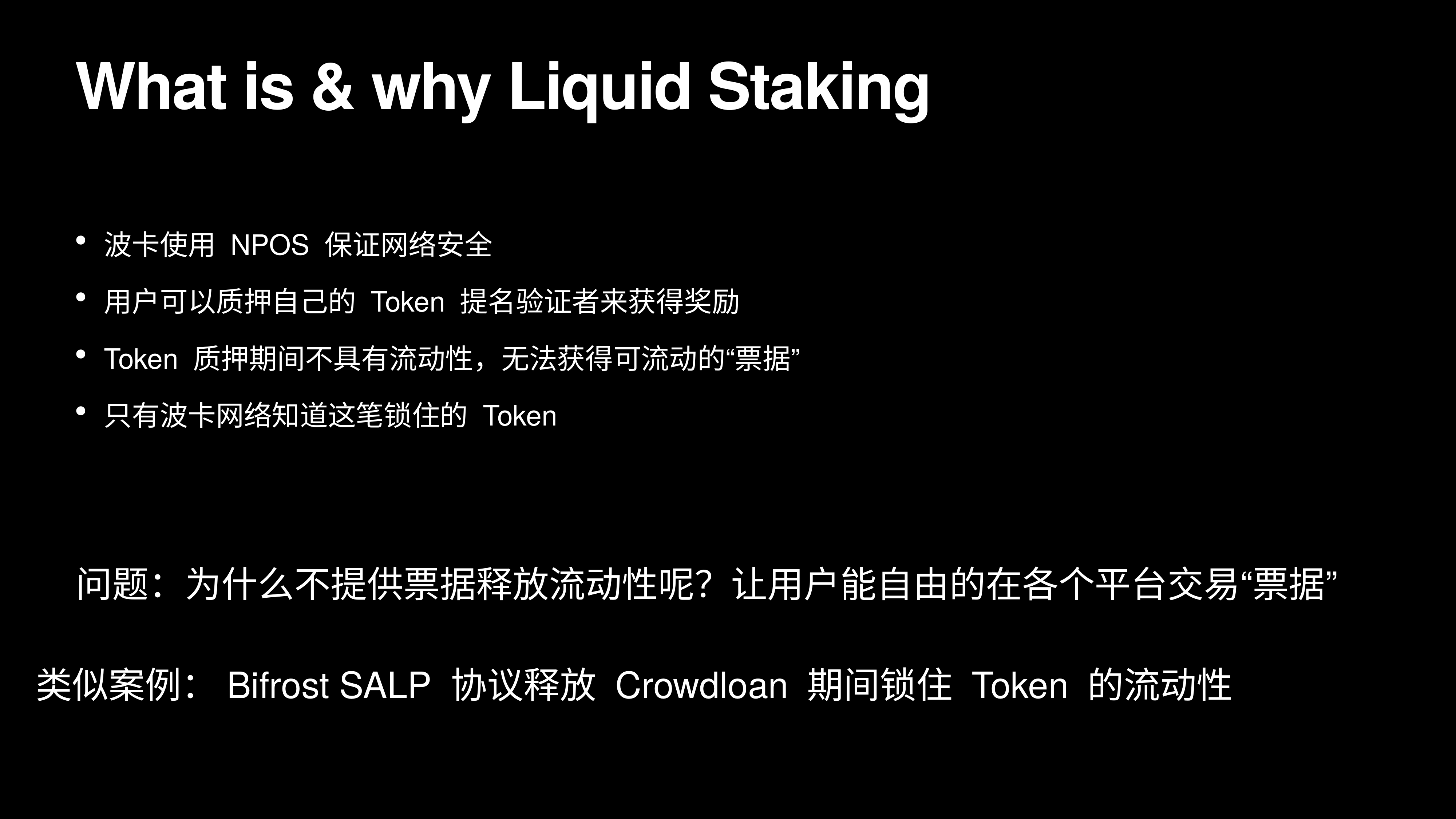

# What is & why Liquid Staking
波卡使用 NPOS 保证网络安全
用户可以质押自己的 Token 提名验证者来获得奖励
Token 质押期间不具有流动性，无法获得可流动的“票据”
只有波卡网络知道这笔锁住的 Token
问题：为什么不提供票据释放流动性呢？让用户能自由的在各个平台交易“票据”
类似案例：Bifrost SALP 协议释放 Crowdloan 期间锁住 Token 的流动性